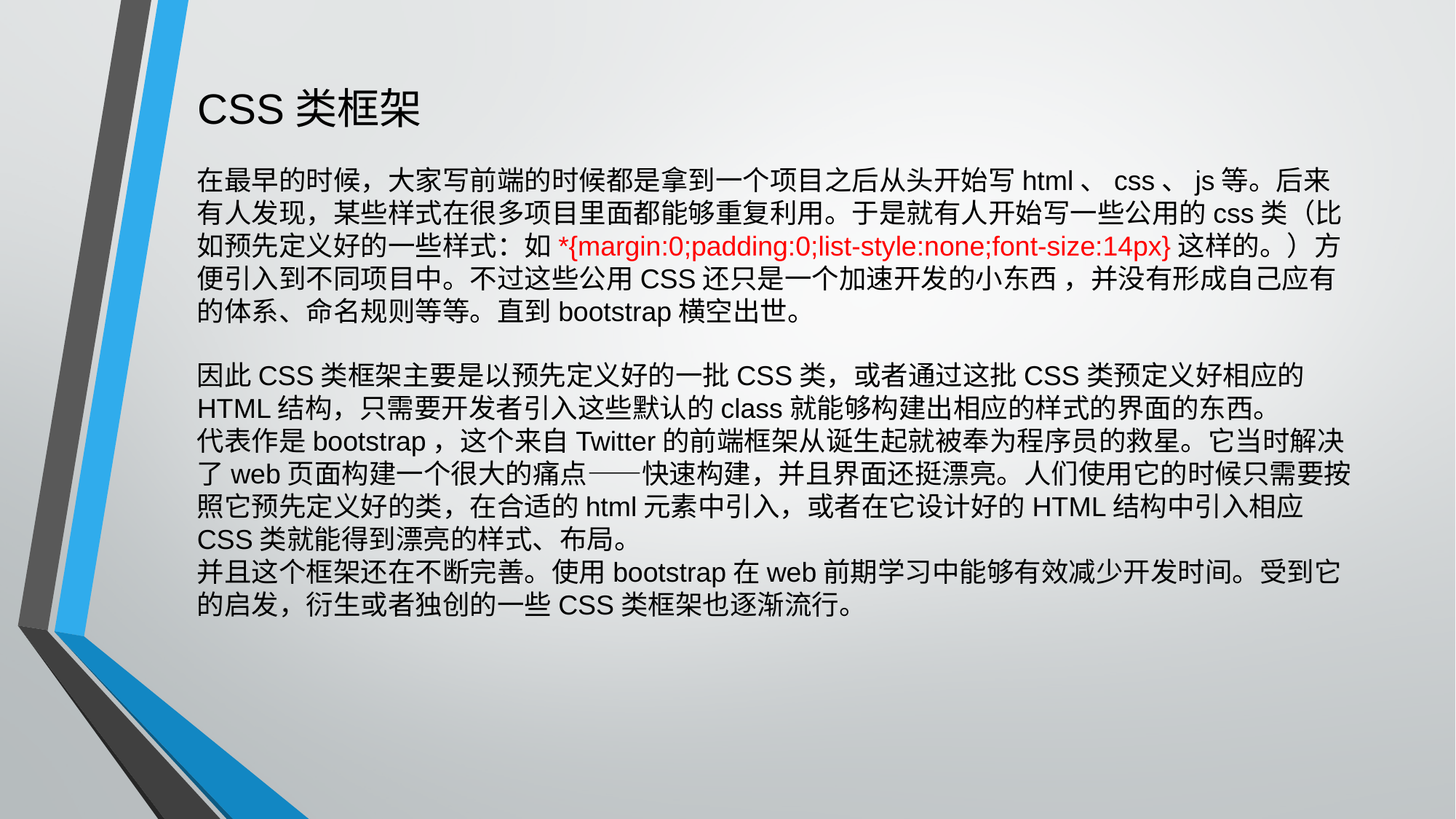

CSS类框架
在最早的时候，大家写前端的时候都是拿到一个项目之后从头开始写html、css、js等。后来有人发现，某些样式在很多项目里面都能够重复利用。于是就有人开始写一些公用的css类（比如预先定义好的一些样式：如*{margin:0;padding:0;list-style:none;font-size:14px}这样的。）方便引入到不同项目中。不过这些公用CSS还只是一个加速开发的小东西 ，并没有形成自己应有的体系、命名规则等等。直到bootstrap横空出世。
因此CSS类框架主要是以预先定义好的一批CSS类，或者通过这批CSS类预定义好相应的HTML结构，只需要开发者引入这些默认的class就能够构建出相应的样式的界面的东西。 
代表作是bootstrap，这个来自Twitter的前端框架从诞生起就被奉为程序员的救星。它当时解决了web页面构建一个很大的痛点——快速构建，并且界面还挺漂亮。人们使用它的时候只需要按照它预先定义好的类，在合适的html元素中引入，或者在它设计好的HTML结构中引入相应CSS类就能得到漂亮的样式、布局。 
并且这个框架还在不断完善。使用bootstrap在web前期学习中能够有效减少开发时间。受到它的启发，衍生或者独创的一些CSS类框架也逐渐流行。